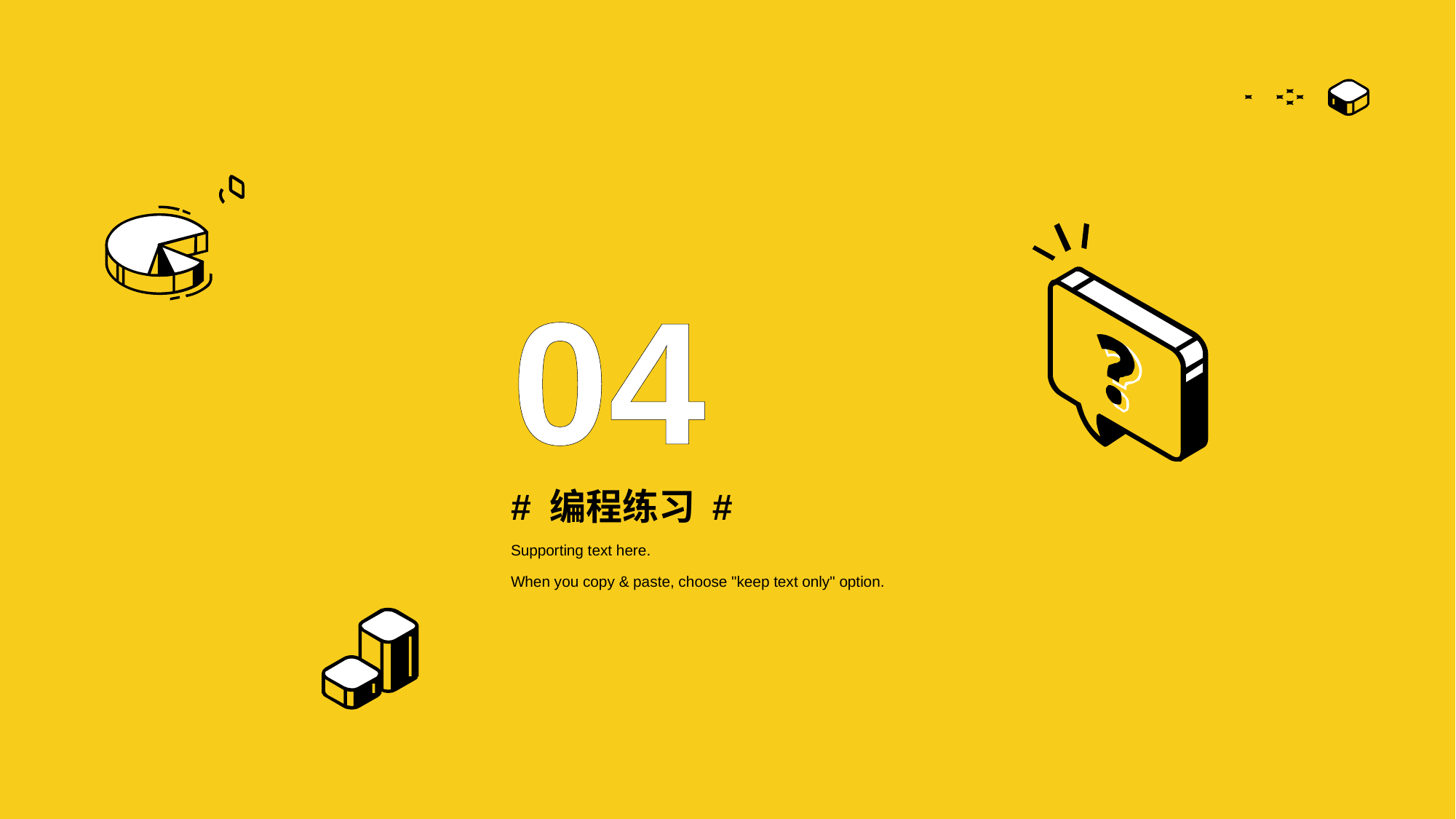

04
# # 编程练习 #
Supporting text here.
When you copy & paste, choose "keep text only" option.